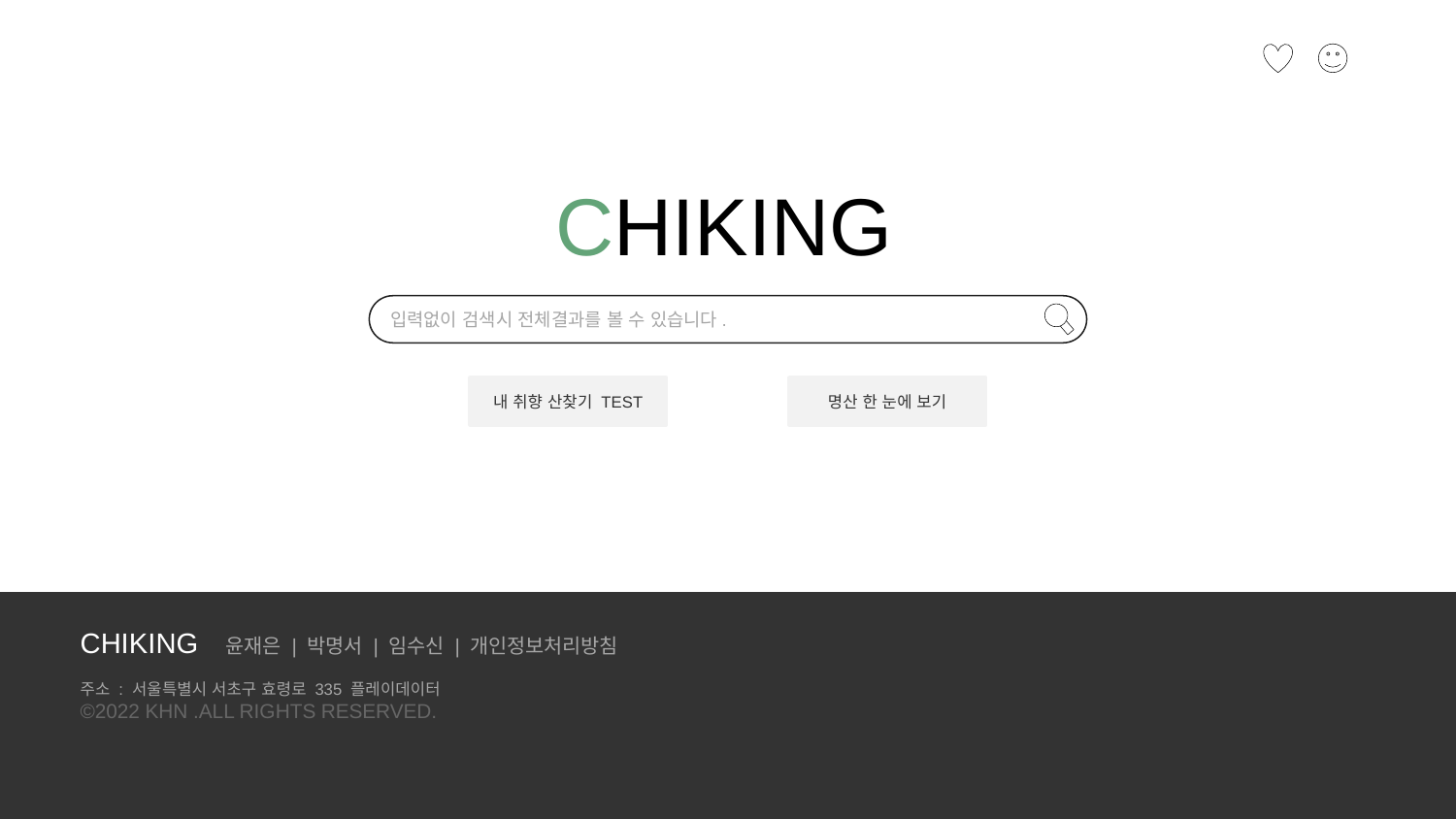

CHIKING
입력없이 검색시 전체결과를 볼 수 있습니다.

내 취향 산찾기 TEST
명산 한 눈에 보기

CHIKING	윤재은 | 박명서 | 임수신 | 개인정보처리방침

주소 : 서울특별시 서초구 효령로 335 플레이데이터
©2022 KHN .ALL RIGHTS RESERVED.